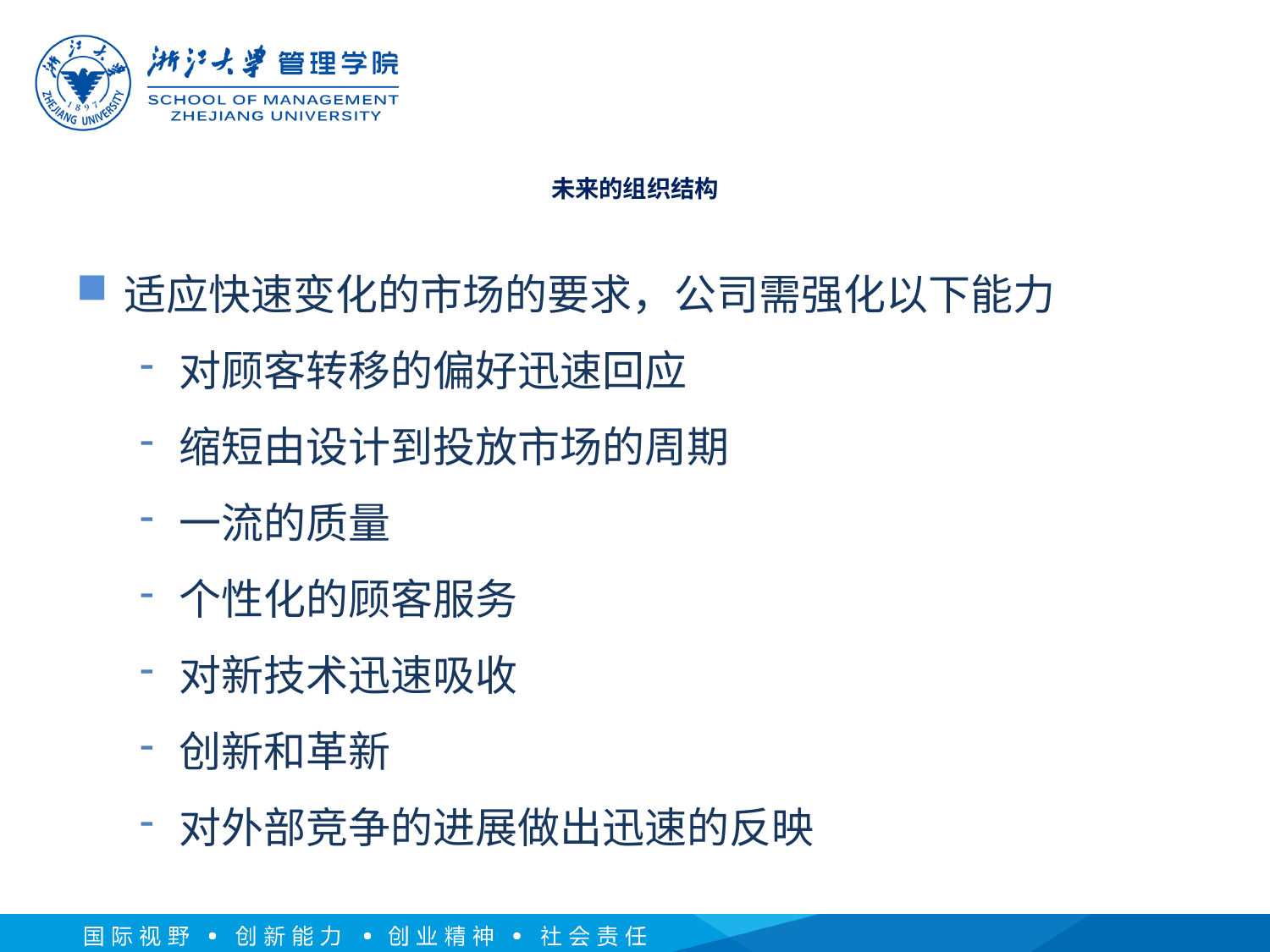

# 未来的组织结构
适应快速变化的市场的要求，公司需强化以下能力
对顾客转移的偏好迅速回应
缩短由设计到投放市场的周期
一流的质量
个性化的顾客服务
对新技术迅速吸收
创新和革新
对外部竞争的进展做出迅速的反映